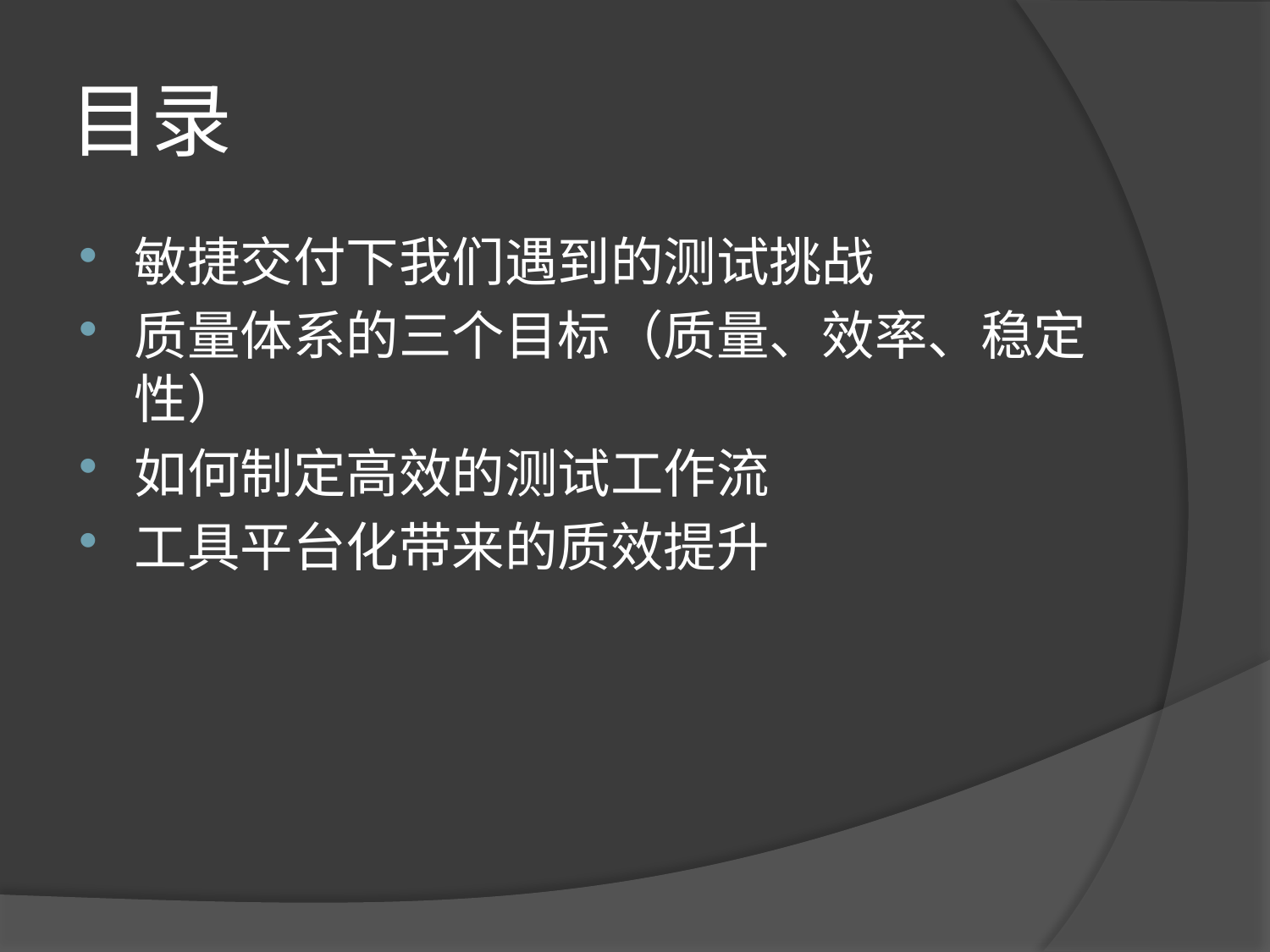

# 目录
敏捷交付下我们遇到的测试挑战
质量体系的三个目标（质量、效率、稳定性）
如何制定高效的测试工作流
工具平台化带来的质效提升